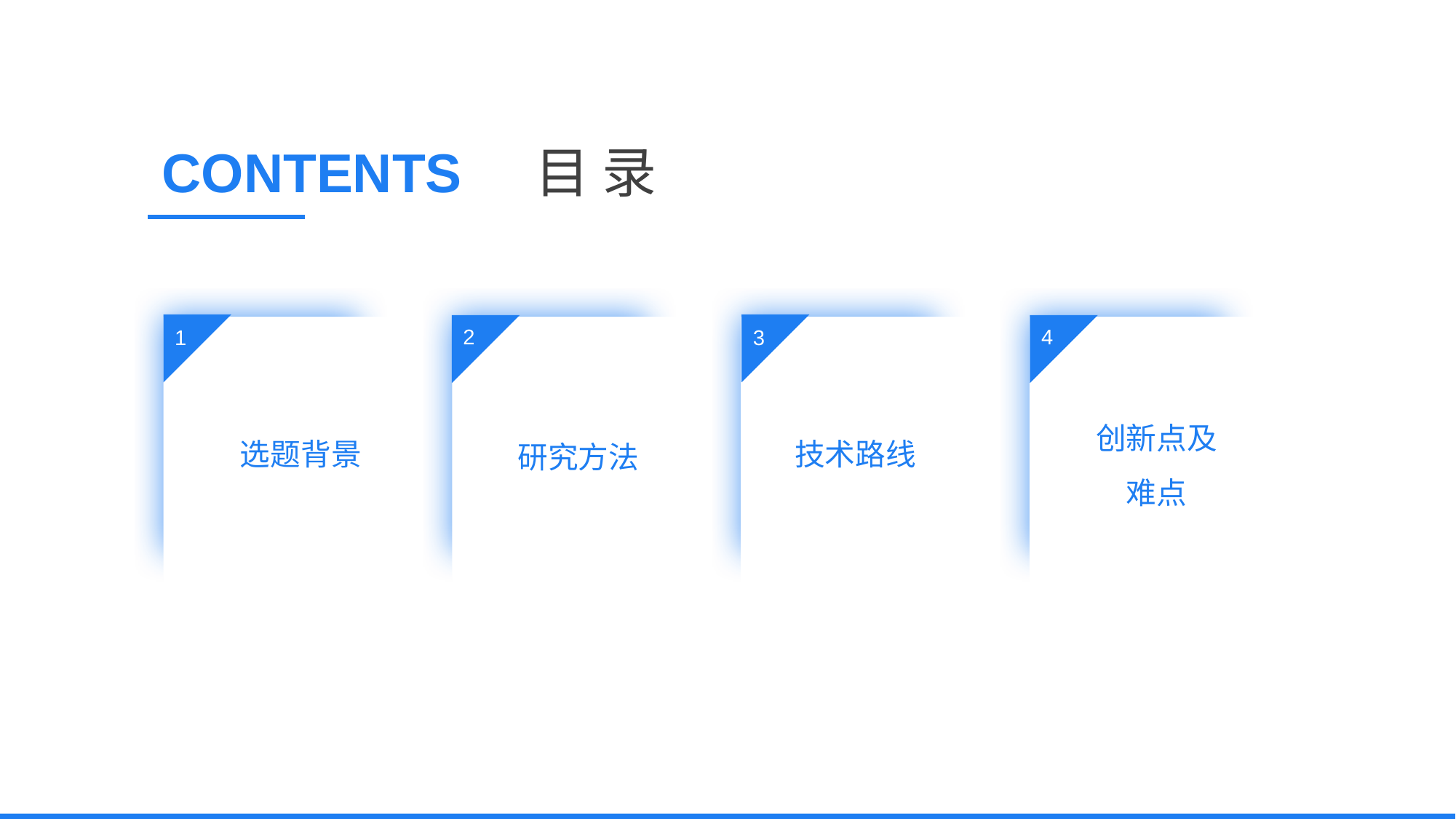

CONTENTS
目 录
2
4
1
3

创新点及难点
技术路线
研究方法
选题背景